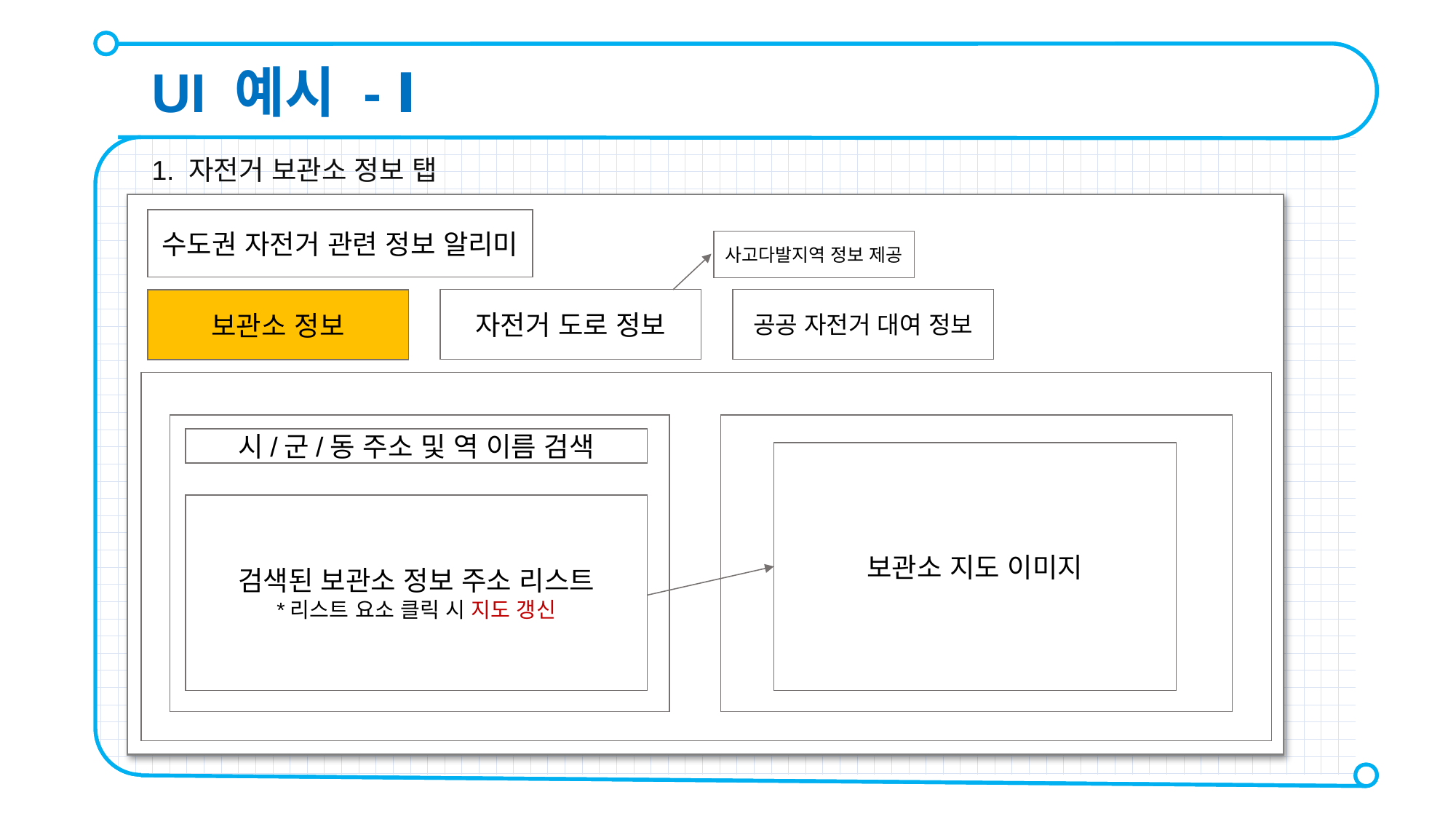

UI 예시 - Ⅰ
1. 자전거 보관소 정보 탭

수도권 자전거 관련 정보 알리미
사고다발지역 정보 제공
자전거 도로 정보
공공 자전거 대여 정보
보관소 정보

시/군/동 주소 및 역 이름 검색
보관소 지도 이미지
검색된 보관소 정보 주소 리스트
*리스트 요소 클릭 시 지도 갱신